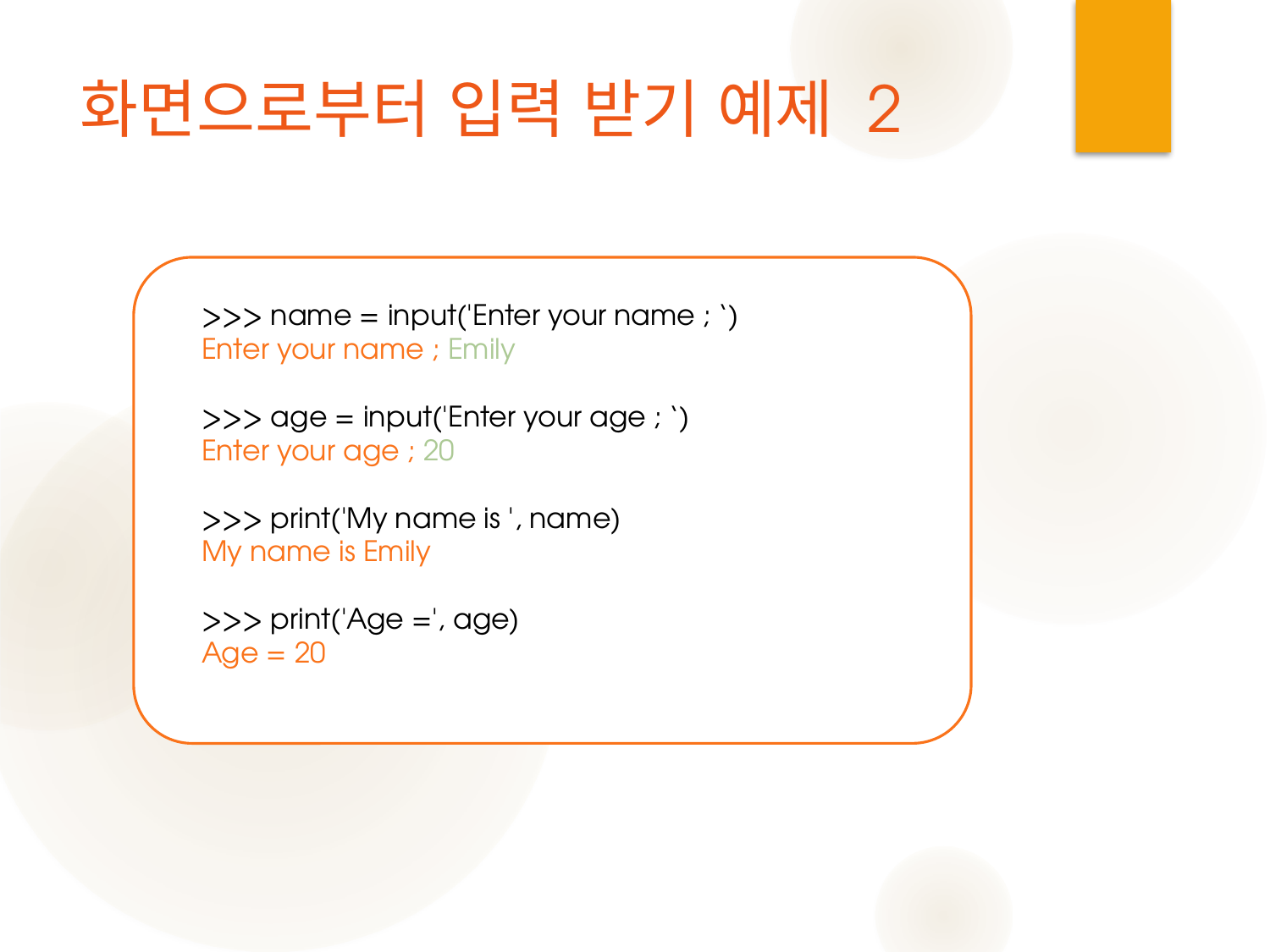

# 화면으로부터 입력 받기 예제 2

>>> name = input('Enter your name ; ‘)
Enter your name ; Emily

>>> age = input('Enter your age ; ‘)
Enter your age ; 20

>>> print('My name is ', name)
My name is Emily

>>> print('Age =', age)
Age = 20